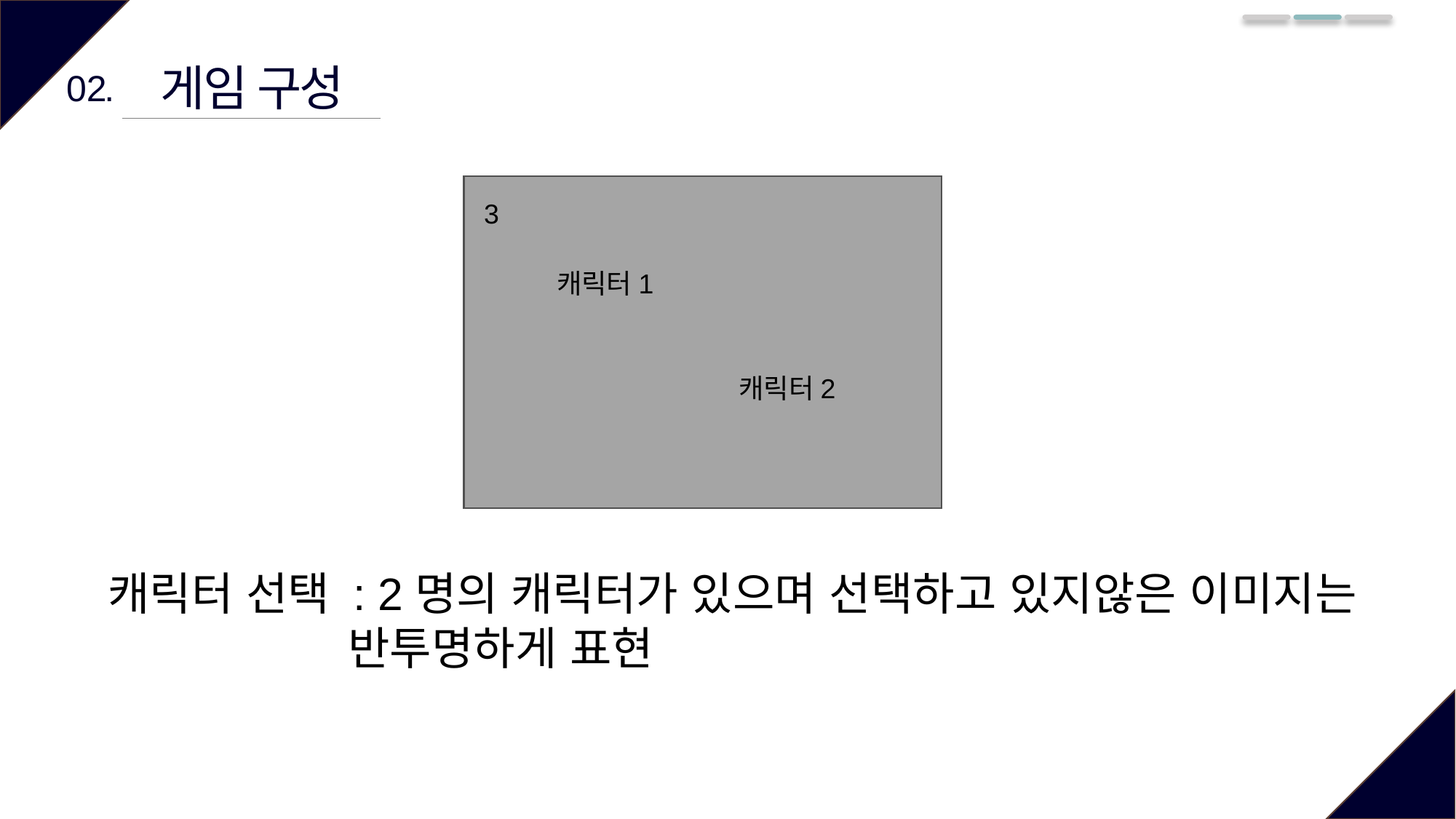

게임 구성
02.

3
캐릭터1
캐릭터2
캐릭터 선택 : 2명의 캐릭터가 있으며 선택하고 있지않은 이미지는
                  반투명하게 표현